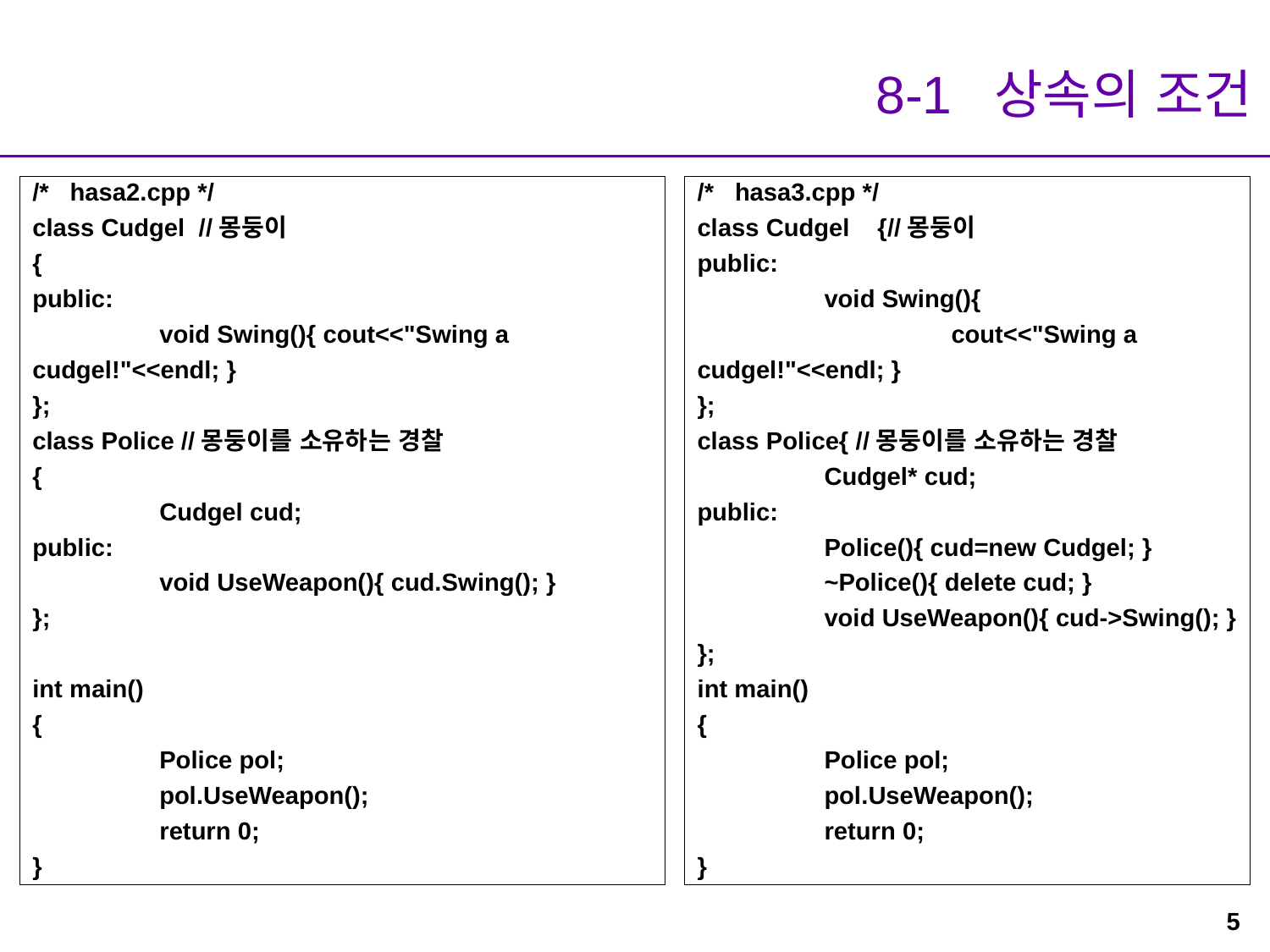

# 8-1  상속의 조건
/*   hasa2.cpp */
class Cudgel  //몽둥이
{
public:
	void Swing(){ cout<<"Swing a cudgel!"<<endl; }
};
class Police //몽둥이를 소유하는 경찰
{
	Cudgel cud;
public:
	void UseWeapon(){ cud.Swing(); }
};

int main()
{
	Police pol;
	pol.UseWeapon();
	return 0;
}
/*   hasa3.cpp */
class Cudgel    {//몽둥이
public:
	void Swing(){
		cout<<"Swing a cudgel!"<<endl; }
};
class Police{ //몽둥이를 소유하는 경찰
	Cudgel* cud;
public:
	Police(){ cud=new Cudgel; }
	~Police(){ delete cud; }
	void UseWeapon(){ cud->Swing(); }
};
int main()
{
	Police pol;
	pol.UseWeapon();
	return 0;
}
5